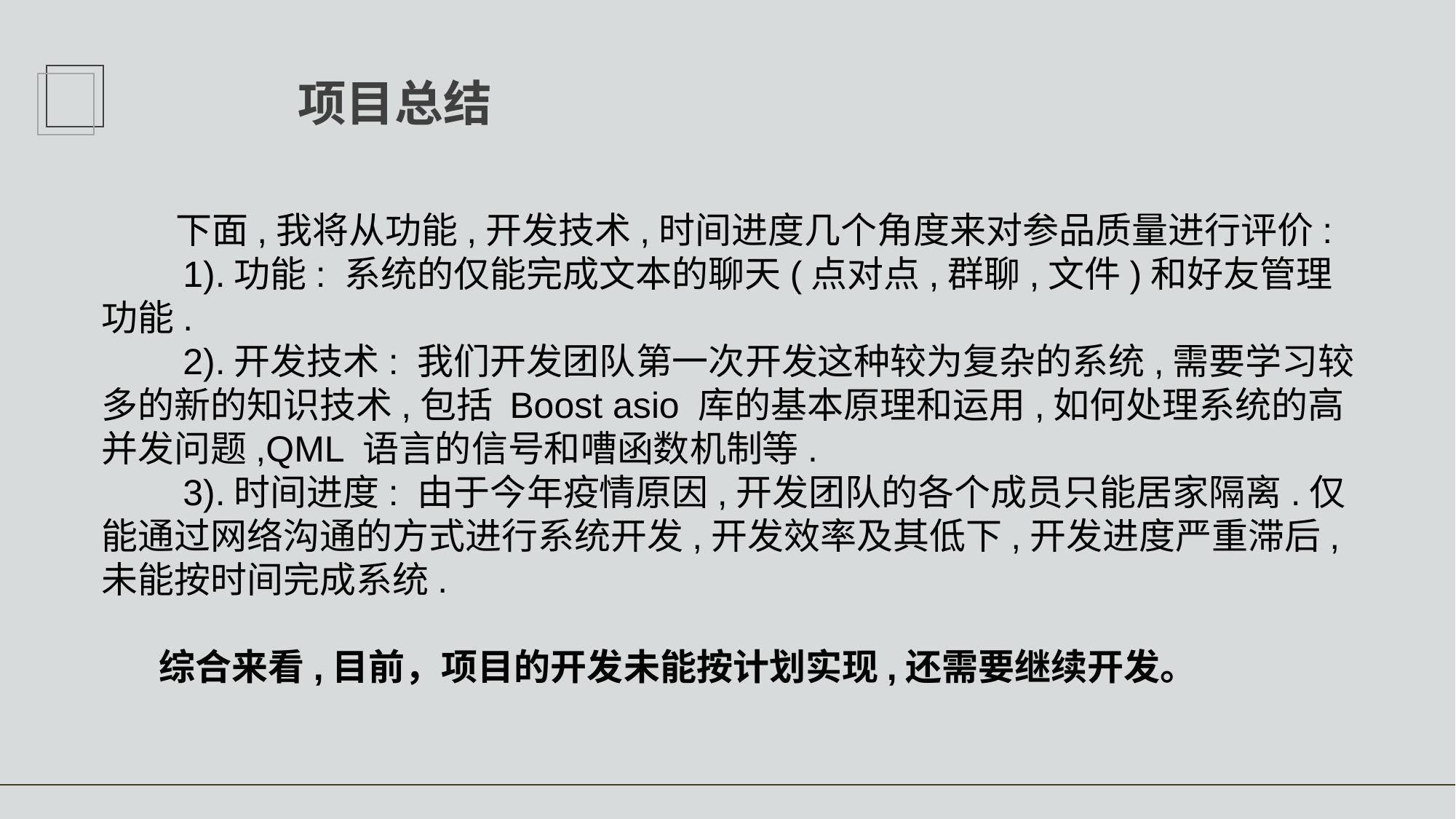

项目总结
        下面,我将从功能,开发技术,时间进度几个角度来对参品质量进行评价:
        1).功能: 系统的仅能完成文本的聊天(点对点,群聊,文件)和好友管理功能.
        2).开发技术: 我们开发团队第一次开发这种较为复杂的系统,需要学习较多的新的知识技术,包括 Boost asio 库的基本原理和运用,如何处理系统的高并发问题,QML 语言的信号和嘈函数机制等.
        3).时间进度: 由于今年疫情原因,开发团队的各个成员只能居家隔离.仅能通过网络沟通的方式进行系统开发,开发效率及其低下,开发进度严重滞后,未能按时间完成系统.

      综合来看,目前，项目的开发未能按计划实现,还需要继续开发。